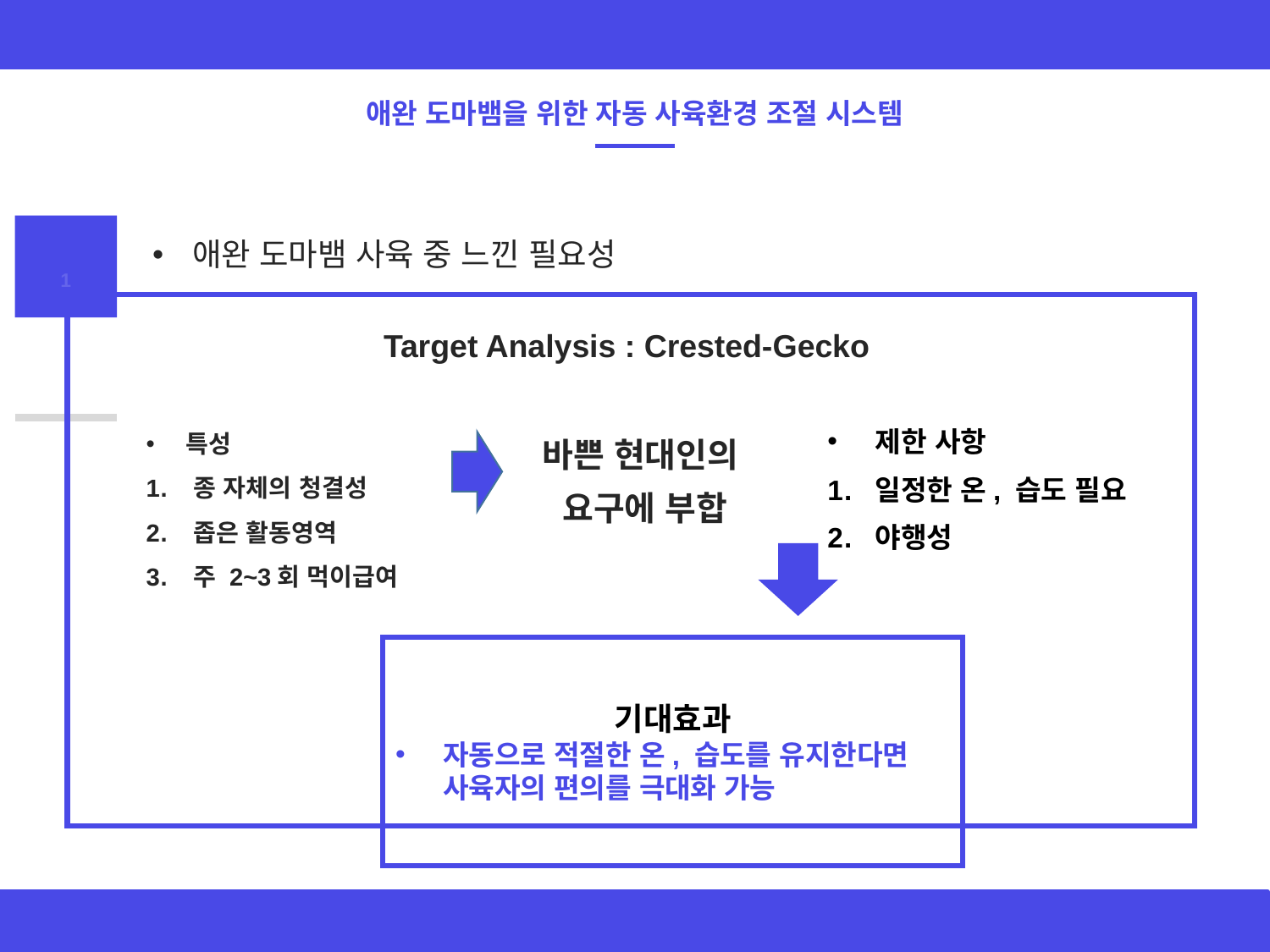

# 소개							Safe House for Reptile

애완 도마뱀을 위한 자동 사육환경 조절 시스템
애완 도마뱀 사육 중 느낀 필요성
1

Target Analysis : Crested-Gecko
특성
종 자체의 청결성
좁은 활동영역
주 2~3회 먹이급여
제한 사항
일정한 온, 습도 필요
야행성

바쁜 현대인의
요구에 부합

기대효과
자동으로 적절한 온, 습도를 유지한다면 사육자의 편의를 극대화 가능
마이크로프로세서 및 실습